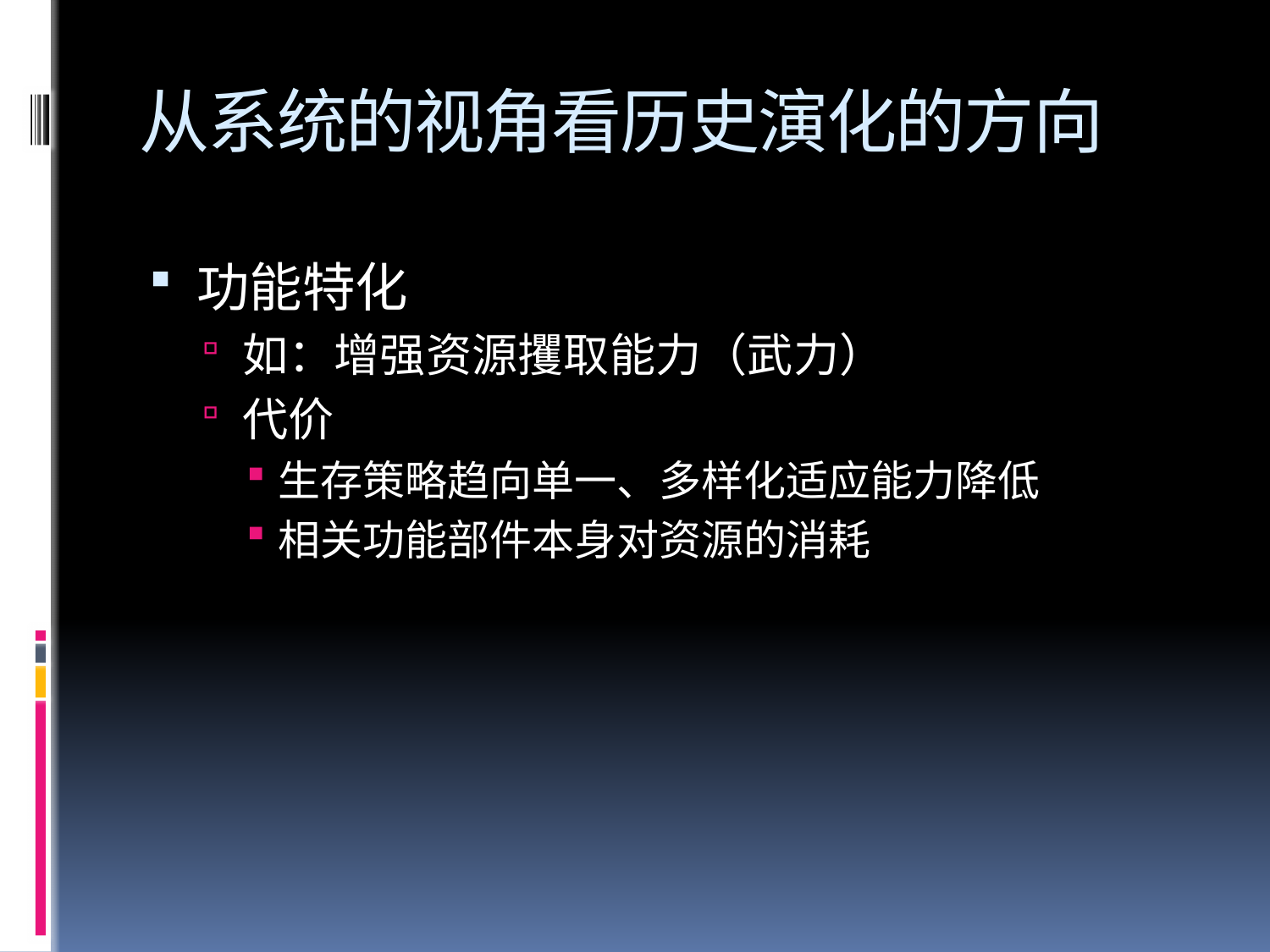

# 从系统的视角看历史演化的方向
功能特化
如：增强资源攫取能力（武力）
代价
生存策略趋向单一、多样化适应能力降低
相关功能部件本身对资源的消耗